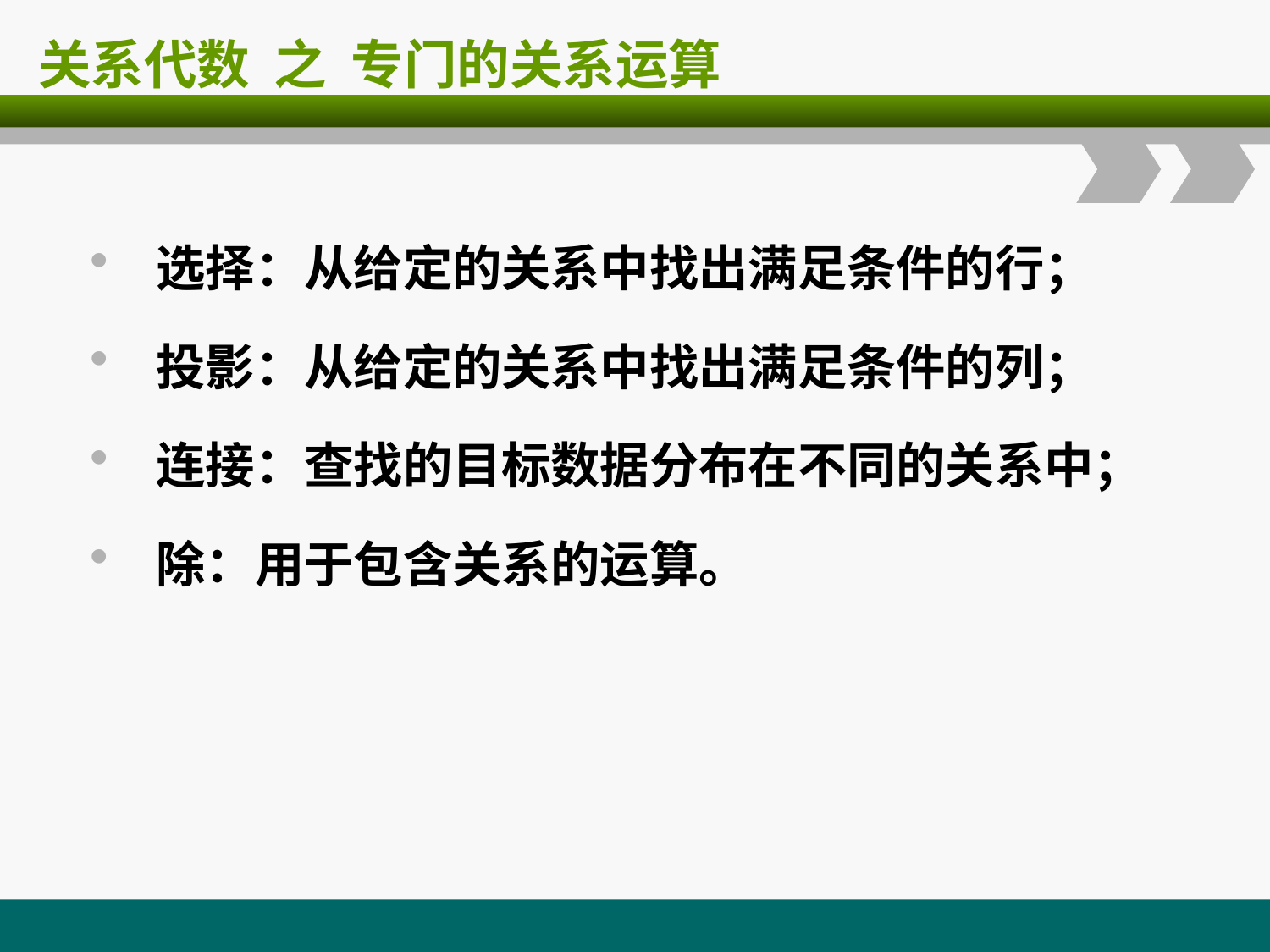

# 关系代数  之  专门的关系运算
选择：从给定的关系中找出满足条件的行；
投影：从给定的关系中找出满足条件的列；
连接：查找的目标数据分布在不同的关系中；
除：用于包含关系的运算。